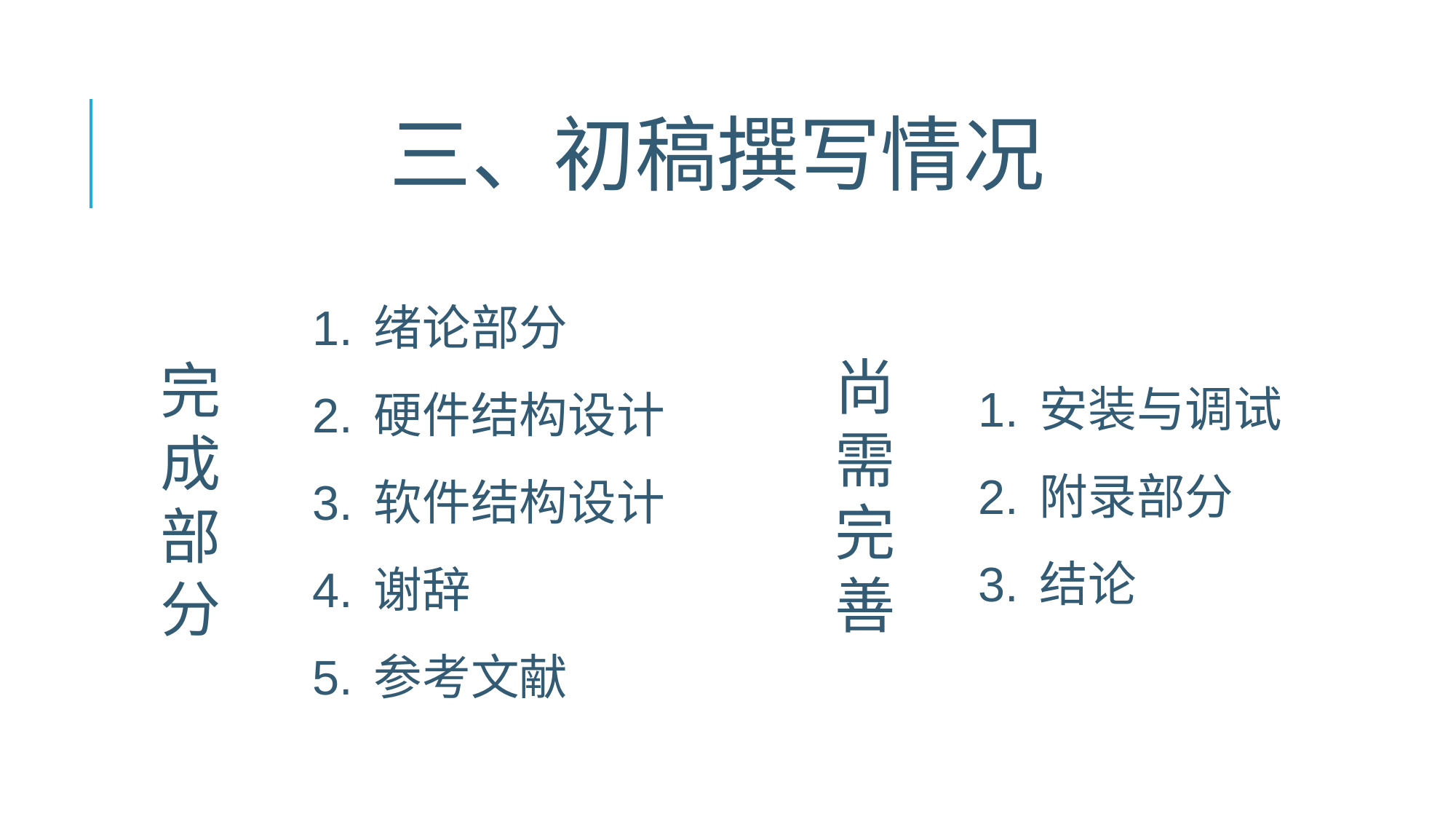

三、初稿撰写情况
绪论部分
硬件结构设计
软件结构设计
谢辞
参考文献
尚
需
完
善
安装与调试
附录部分
结论
完
成
部
分